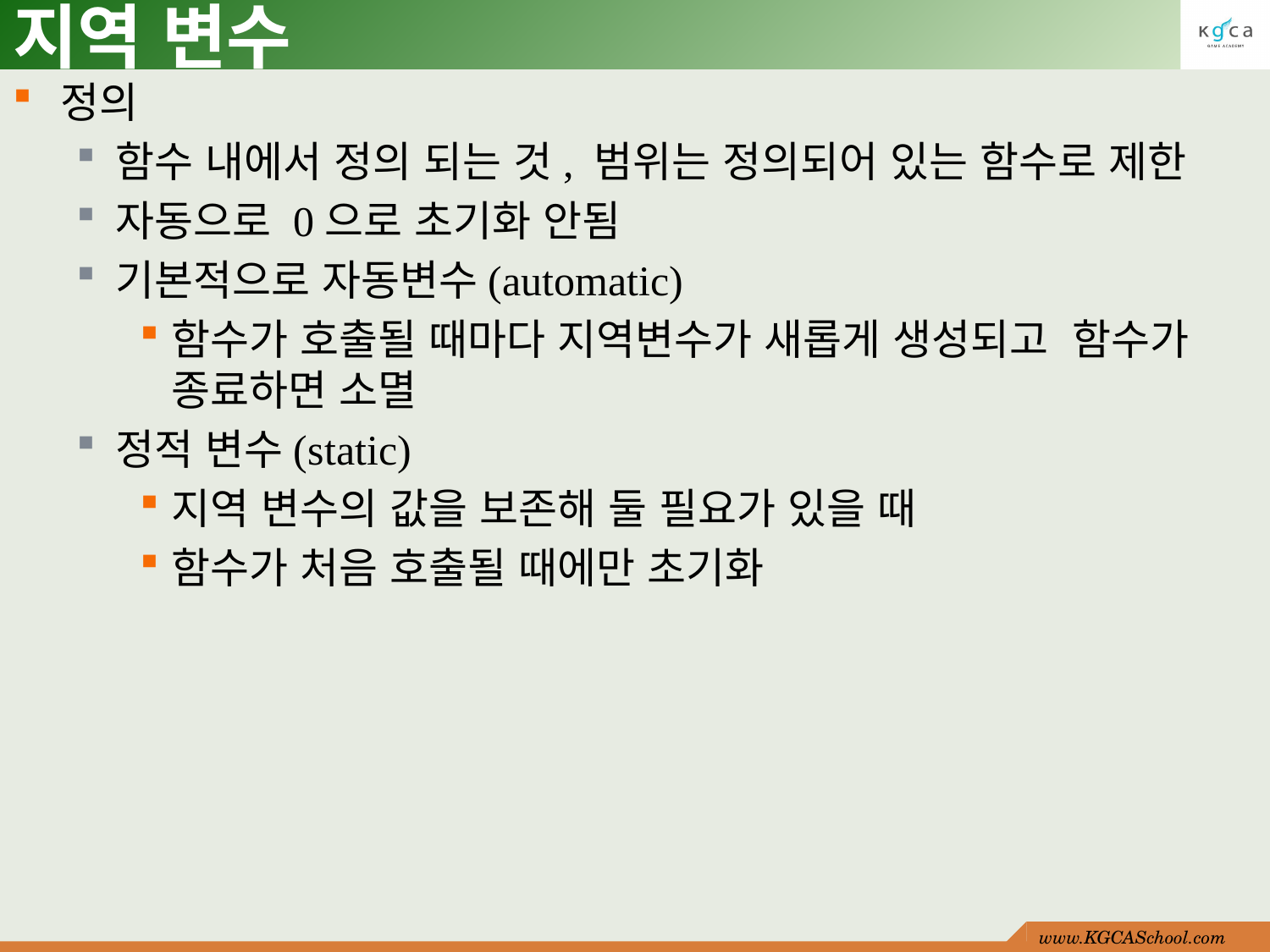

# 지역 변수
정의
함수 내에서 정의 되는 것, 범위는 정의되어 있는 함수로 제한
자동으로 0으로 초기화 안됨
기본적으로 자동변수(automatic)
함수가 호출될 때마다 지역변수가 새롭게 생성되고  함수가 종료하면 소멸
정적 변수(static)
지역 변수의 값을 보존해 둘 필요가 있을 때
함수가 처음 호출될 때에만 초기화